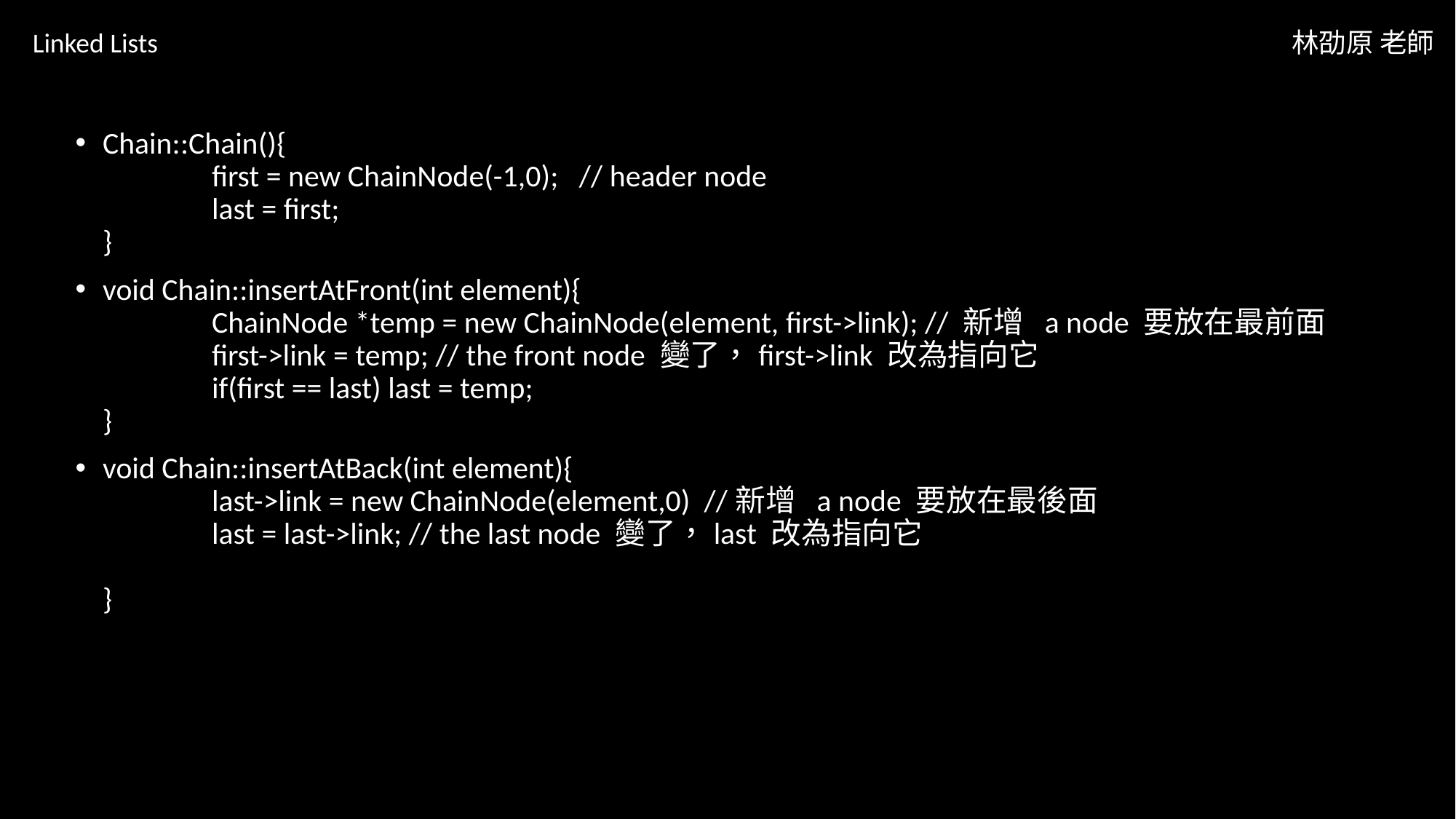

Linked Lists
林劭原 老師
Chain::Chain(){
	first = new ChainNode(-1,0);   // header node
	last = first;
}
void Chain::insertAtFront(int element){
	ChainNode *temp = new ChainNode(element, first->link); // 新增  a node 要放在最前面
	first->link = temp; // the front node 變了，first->link 改為指向它
	if(first == last) last = temp;
}
void Chain::insertAtBack(int element){
	last->link = new ChainNode(element,0)  //新增  a node 要放在最後面
	last = last->link; // the last node 變了，last 改為指向它
}